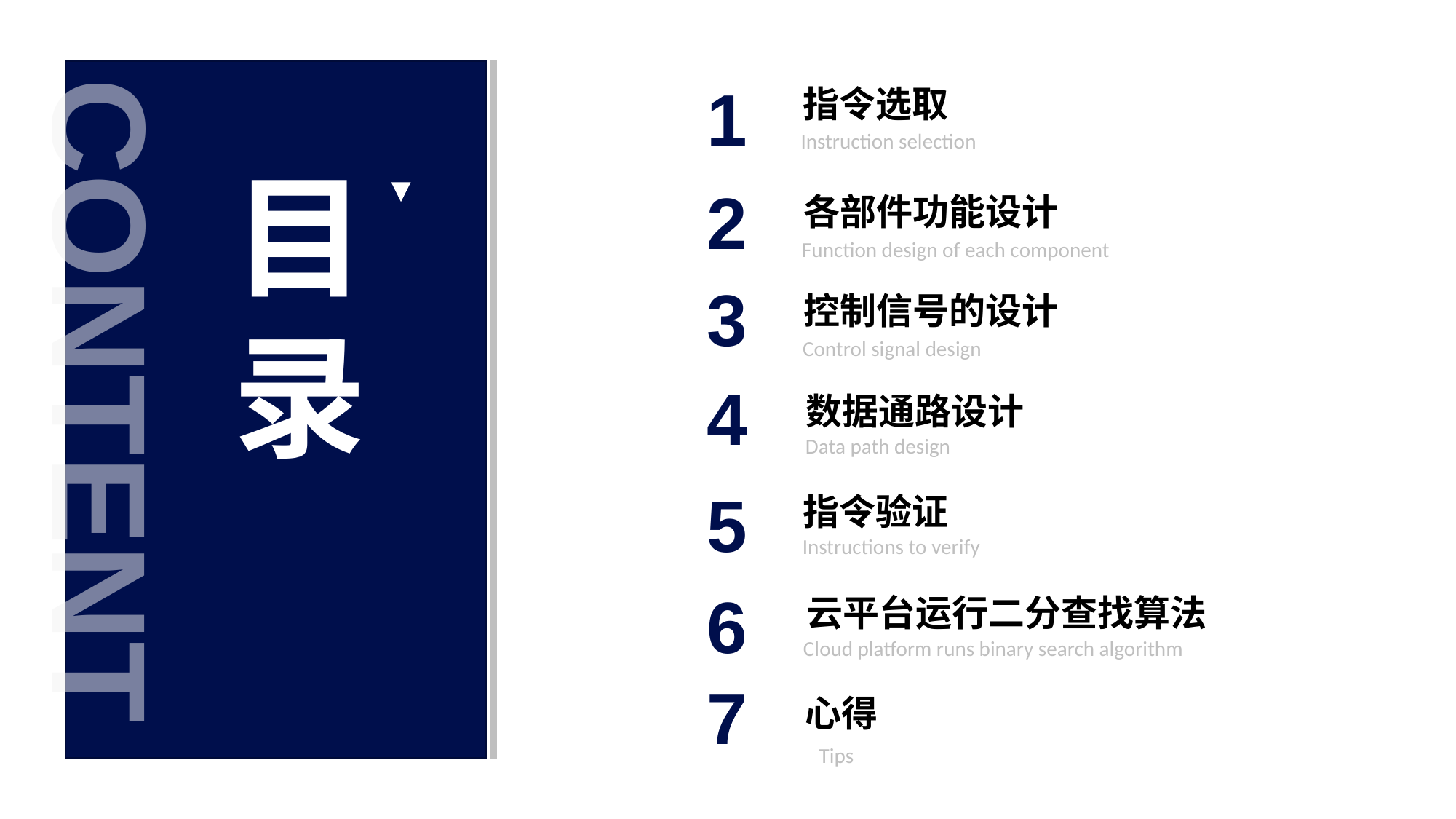

CONTENT
1
指令选取
Instruction selection
目录
2

各部件功能设计
Function design of each component
3
控制信号的设计
Control signal design
4
数据通路设计
Data path design
5
指令验证
Instructions to verify
6
云平台运行二分查找算法
Cloud platform runs binary search algorithm
7
心得
Tips